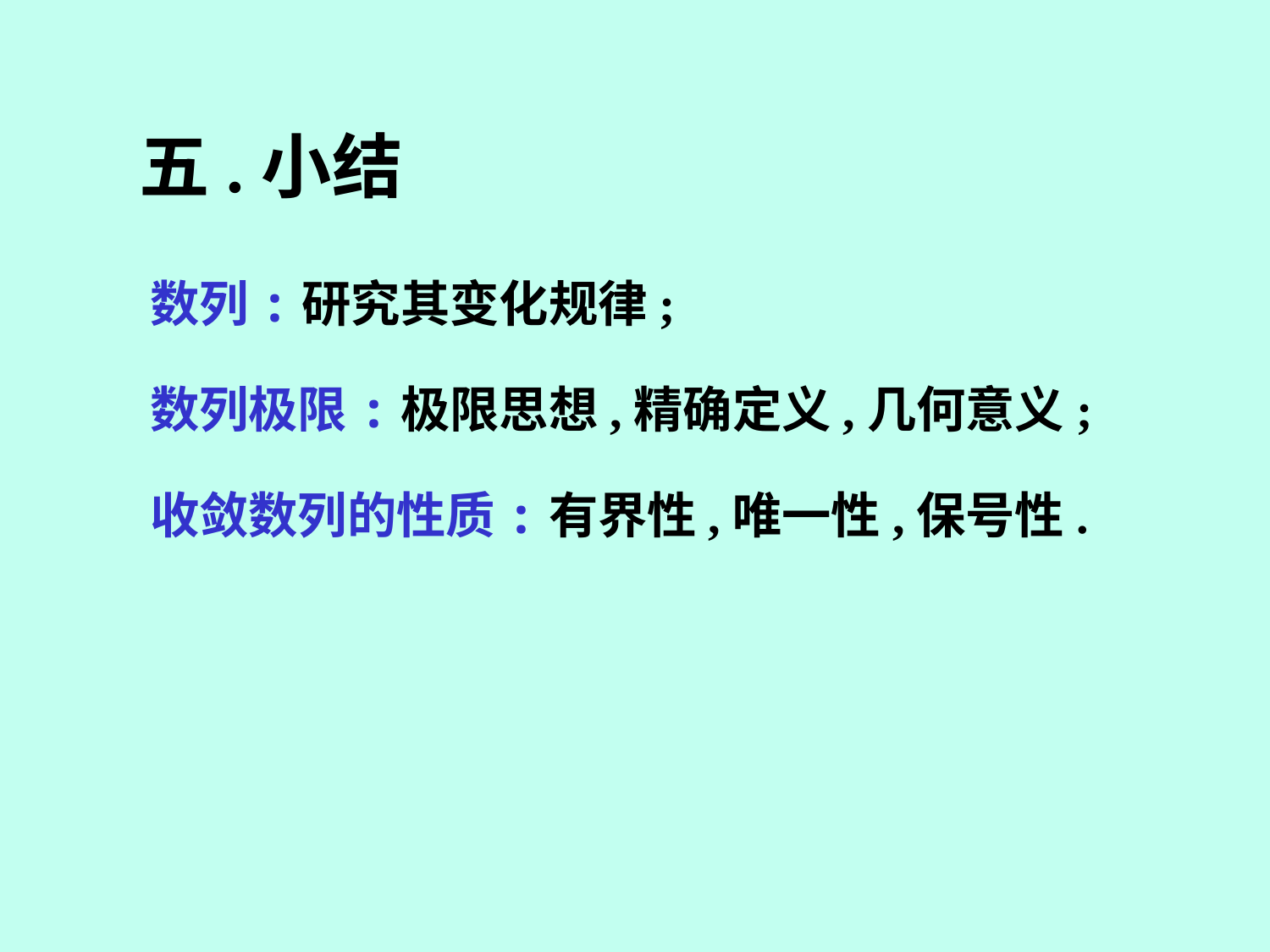

五.小结
数列:研究其变化规律;
数列极限:极限思想,精确定义,几何意义;
收敛数列的性质:有界性,唯一性,保号性.